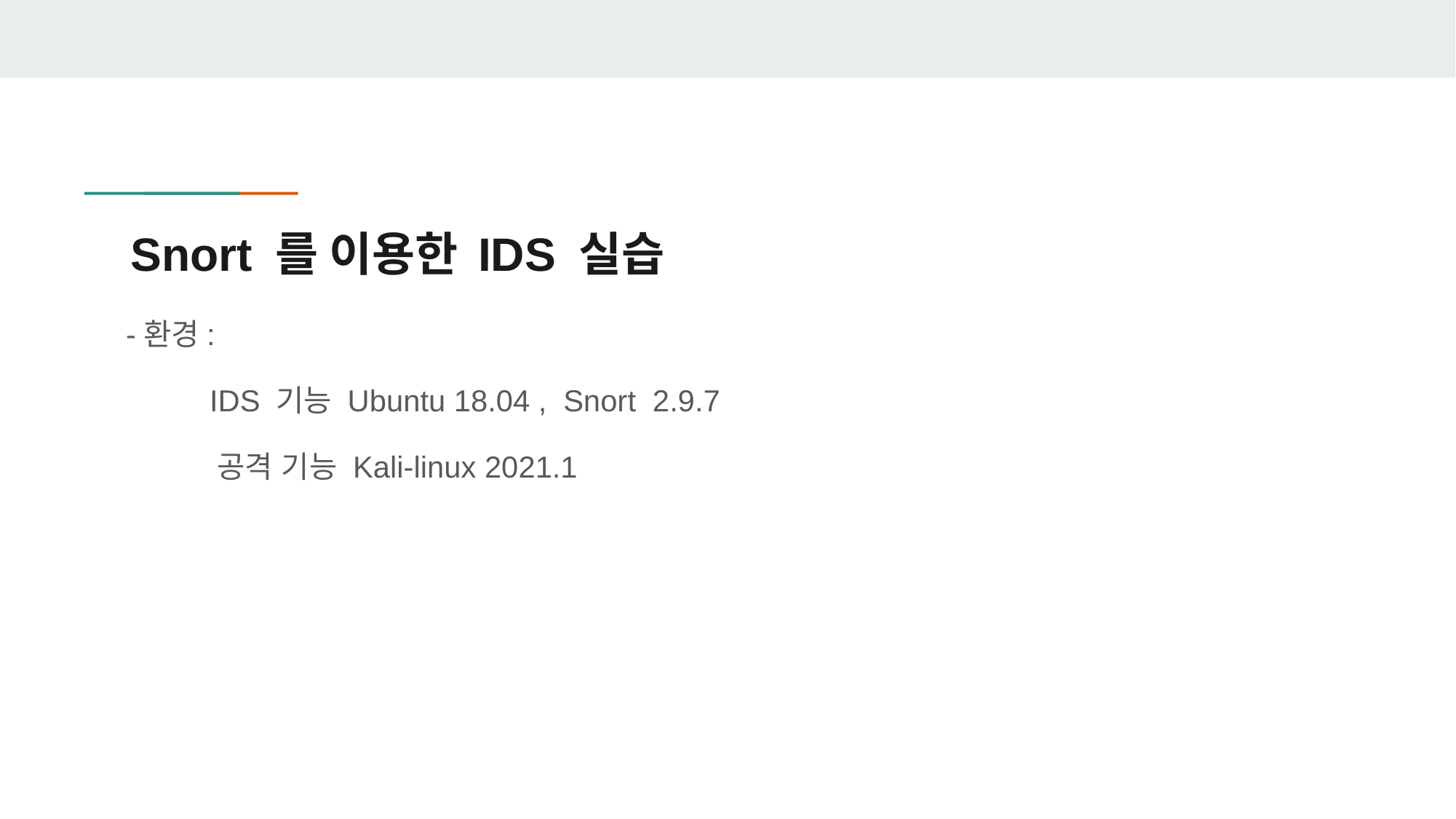

# Snort 를 이용한 IDS 실습
-환경:
          IDS 기능 Ubuntu 18.04 ,  Snort  2.9.7
          공격 기능 Kali-linux 2021.1